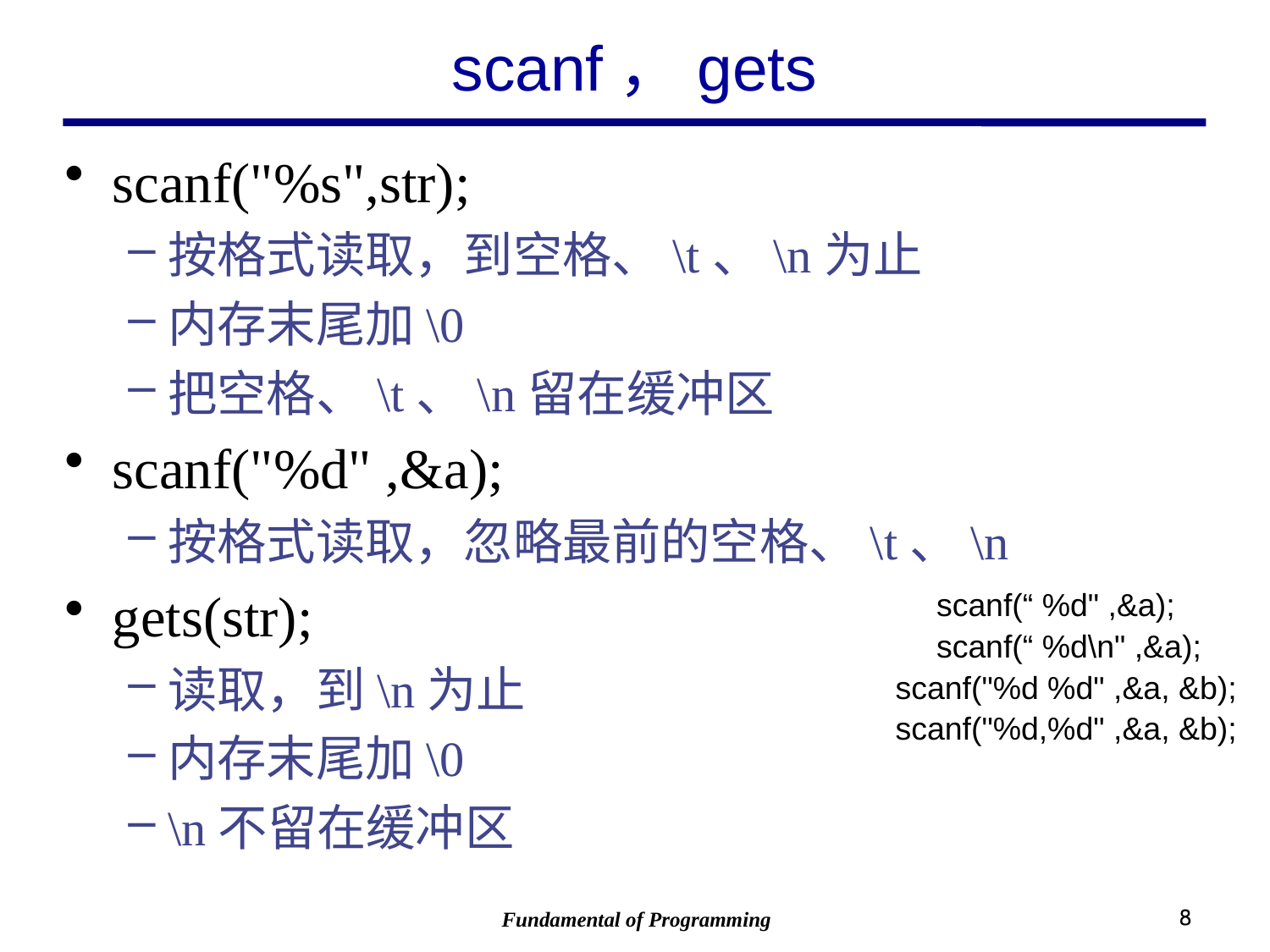

# scanf，gets
scanf("%s",str);
按格式读取，到空格、\t、\n为止
内存末尾加\0
把空格、\t、\n留在缓冲区
scanf("%d" ,&a);
按格式读取，忽略最前的空格、\t、\n
gets(str);
读取，到\n为止
内存末尾加\0
\n不留在缓冲区

scanf(“ %d" ,&a);
scanf(“ %d\n" ,&a);
scanf("%d %d" ,&a, &b);
scanf("%d,%d" ,&a, &b);
Fundamental of Programming